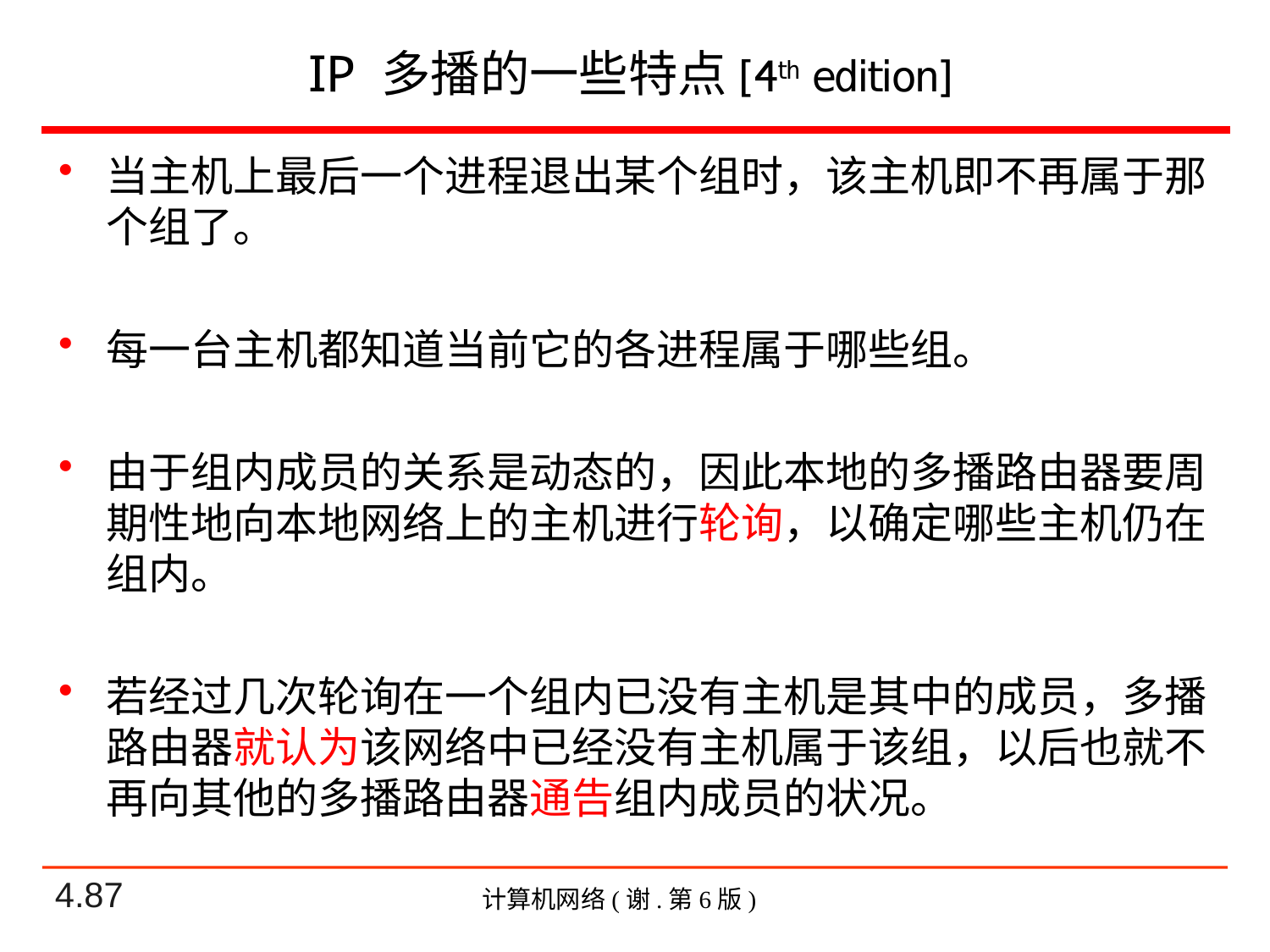

# IP 多播的一些特点[4th edition]
当主机上最后一个进程退出某个组时，该主机即不再属于那个组了。

每一台主机都知道当前它的各进程属于哪些组。

由于组内成员的关系是动态的，因此本地的多播路由器要周期性地向本地网络上的主机进行轮询，以确定哪些主机仍在组内。

若经过几次轮询在一个组内已没有主机是其中的成员，多播路由器就认为该网络中已经没有主机属于该组，以后也就不再向其他的多播路由器通告组内成员的状况。